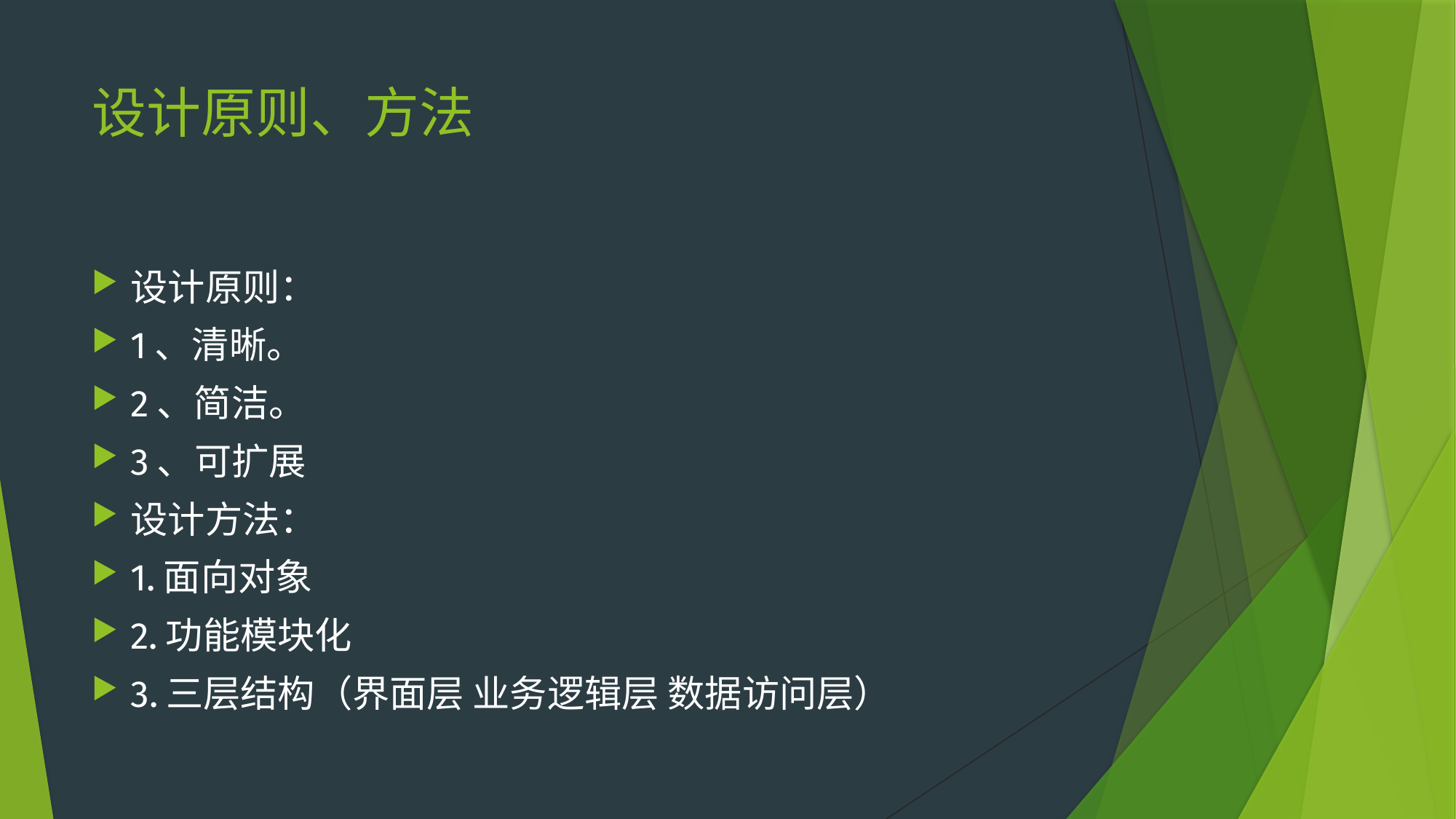

# 设计原则、方法
设计原则：
1、清晰。
2、简洁。
3、可扩展
设计方法：
1.面向对象
2.功能模块化
3.三层结构（界面层 业务逻辑层 数据访问层）